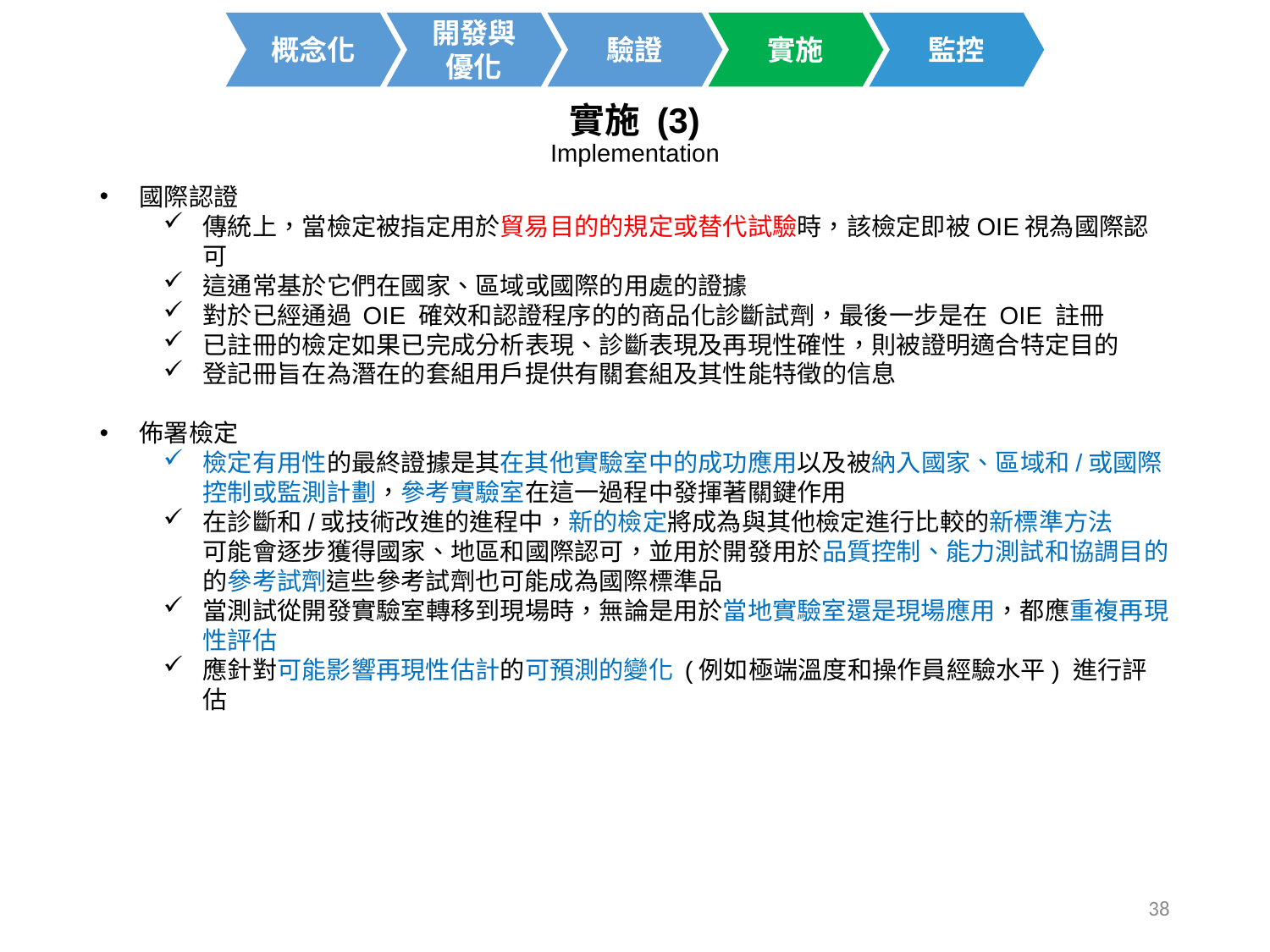

開發與
優化

概念化
驗證
實施
監控
實施 (3)
Implementation
國際認證
傳統上，當檢定被指定用於貿易目的的規定或替代試驗時，該檢定即被OIE視為國際認可
這通常基於它們在國家、區域或國際的用處的證據
對於已經通過 OIE 確效和認證程序的的商品化診斷試劑，最後一步是在 OIE 註冊
已註冊的檢定如果已完成分析表現、診斷表現及再現性確性，則被證明適合特定目的
登記冊旨在為潛在的套組用戶提供有關套組及其性能特徵的信息

佈署檢定
檢定有用性的最終證據是其在其他實驗室中的成功應用以及被納入國家、區域和/或國際控制或監測計劃，參考實驗室在這一過程中發揮著關鍵作用
在診斷和/或技術改進的進程中，新的檢定將成為與其他檢定進行比較的新標準方法
可能會逐步獲得國家、地區和國際認可，並用於開發用於品質控制、能力測試和協調目的的參考試劑這些參考試劑也可能成為國際標準品
當測試從開發實驗室轉移到現場時，無論是用於當地實驗室還是現場應用，都應重複再現性評估
應針對可能影響再現性估計的可預測的變化 (例如極端溫度和操作員經驗水平) 進行評估
38